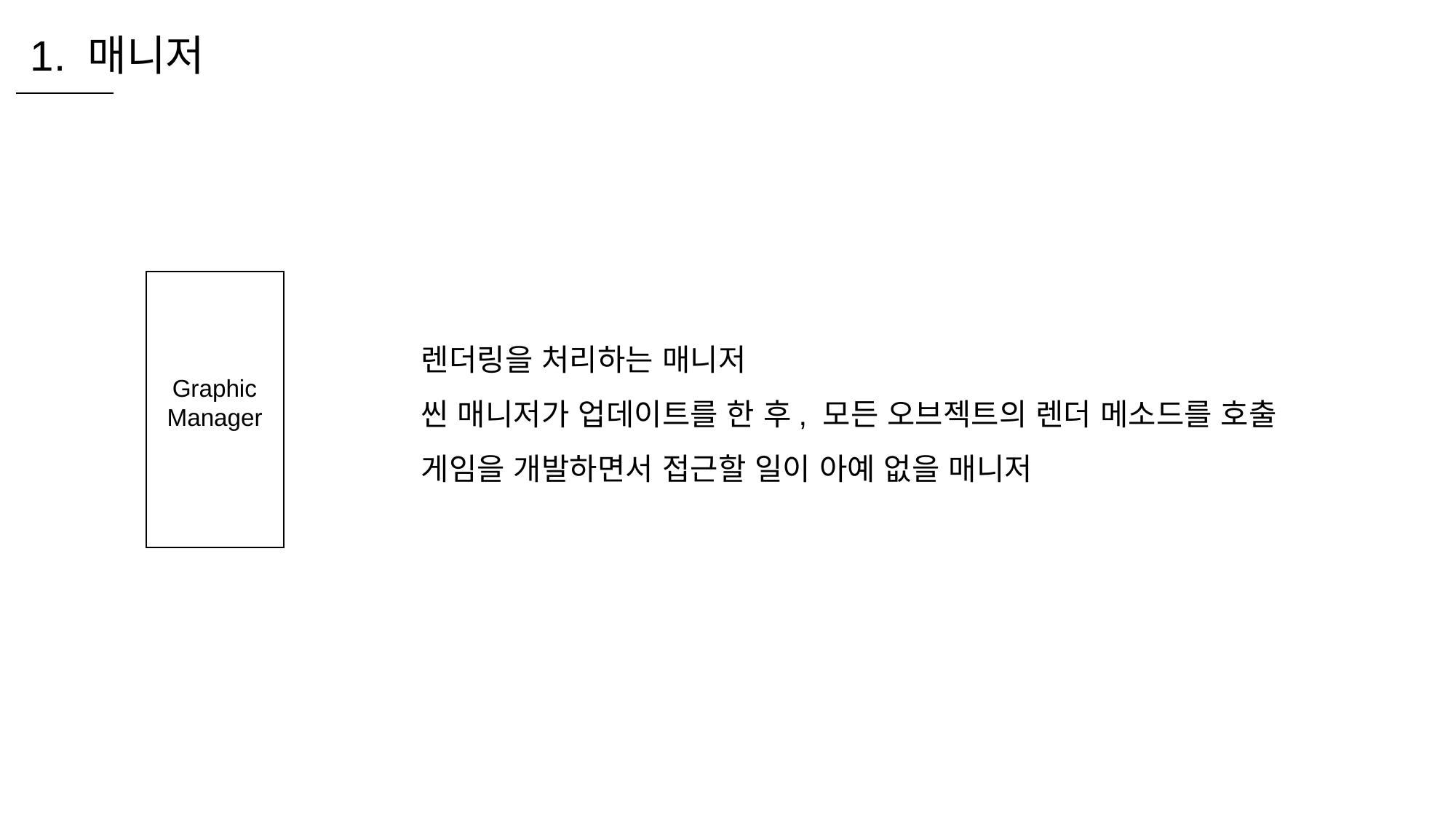

1. 매니저

Graphic
Manager
렌더링을 처리하는 매니저
씬 매니저가 업데이트를 한 후, 모든 오브젝트의 렌더 메소드를 호출
게임을 개발하면서 접근할 일이 아예 없을 매니저